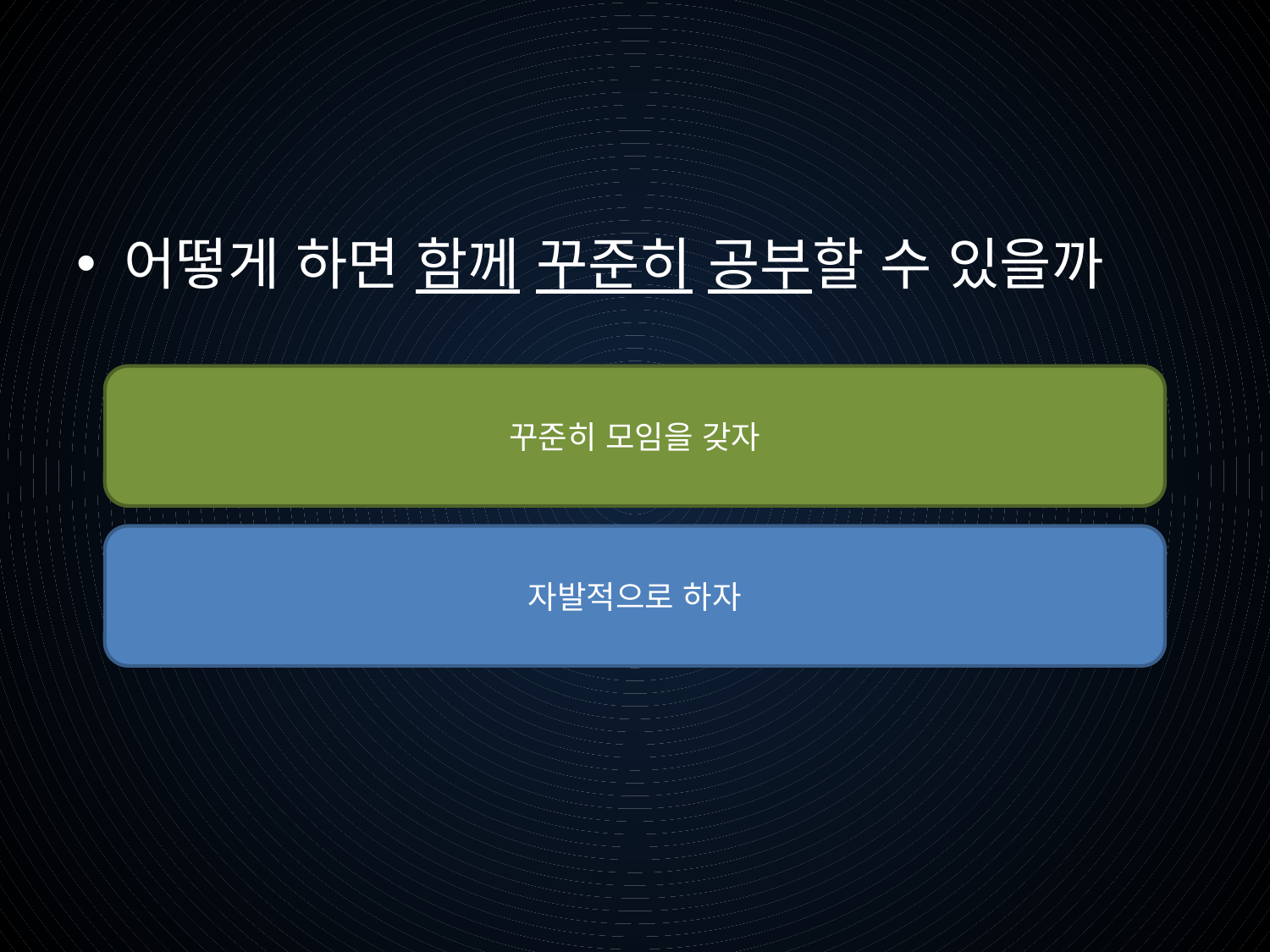

#
어떻게 하면 함께 꾸준히 공부할 수 있을까
꾸준히 모임을 갖자
자발적으로 하자